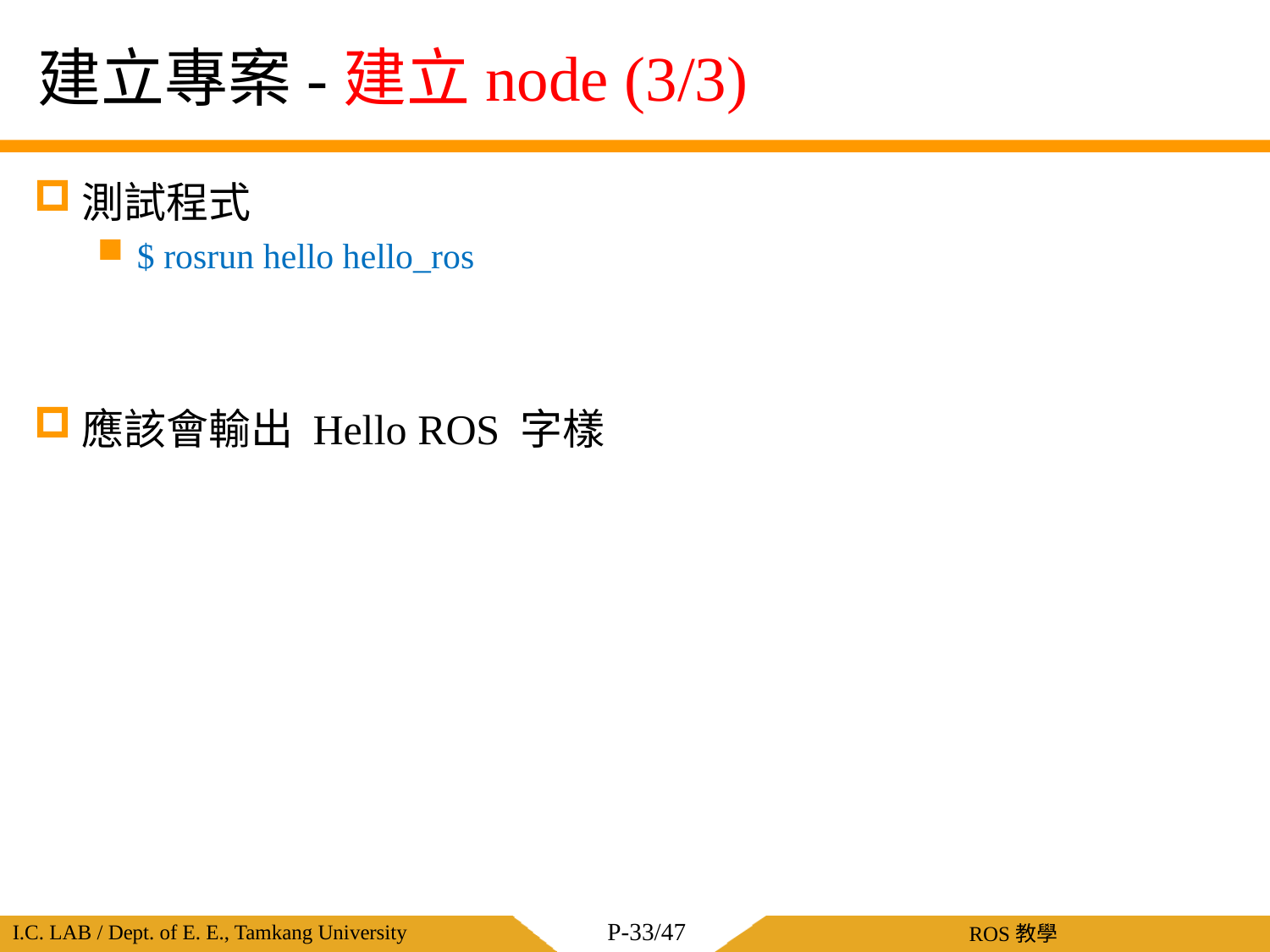

# 建立專案-建立node (3/3)
測試程式
$ rosrun hello hello_ros

應該會輸出 Hello ROS 字樣